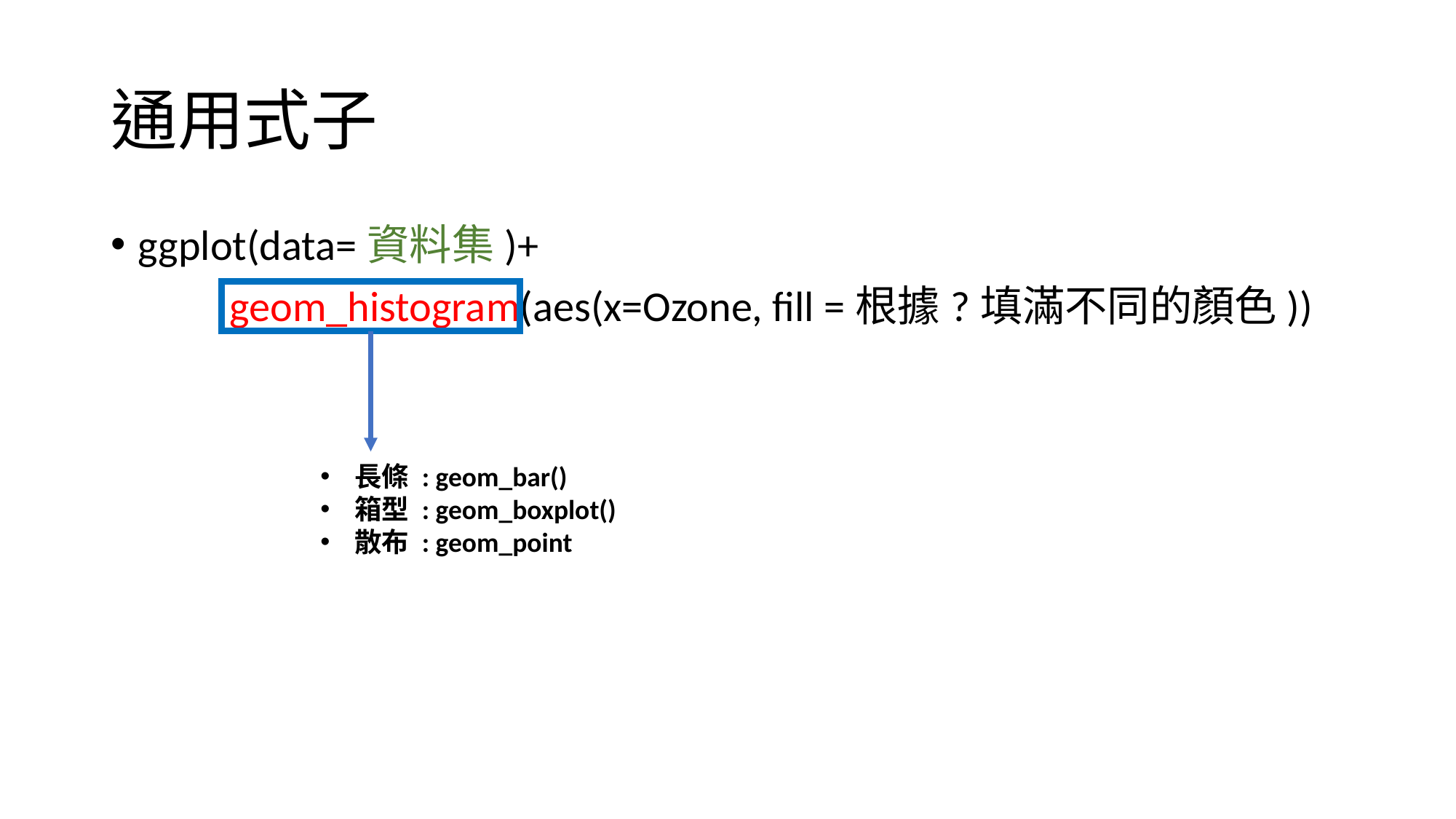

# 通用式子
ggplot(data=資料集)+
	 geom_histogram(aes(x=Ozone, fill =根據?填滿不同的顏色))

長條 : geom_bar()
箱型 : geom_boxplot()
散布 : geom_point